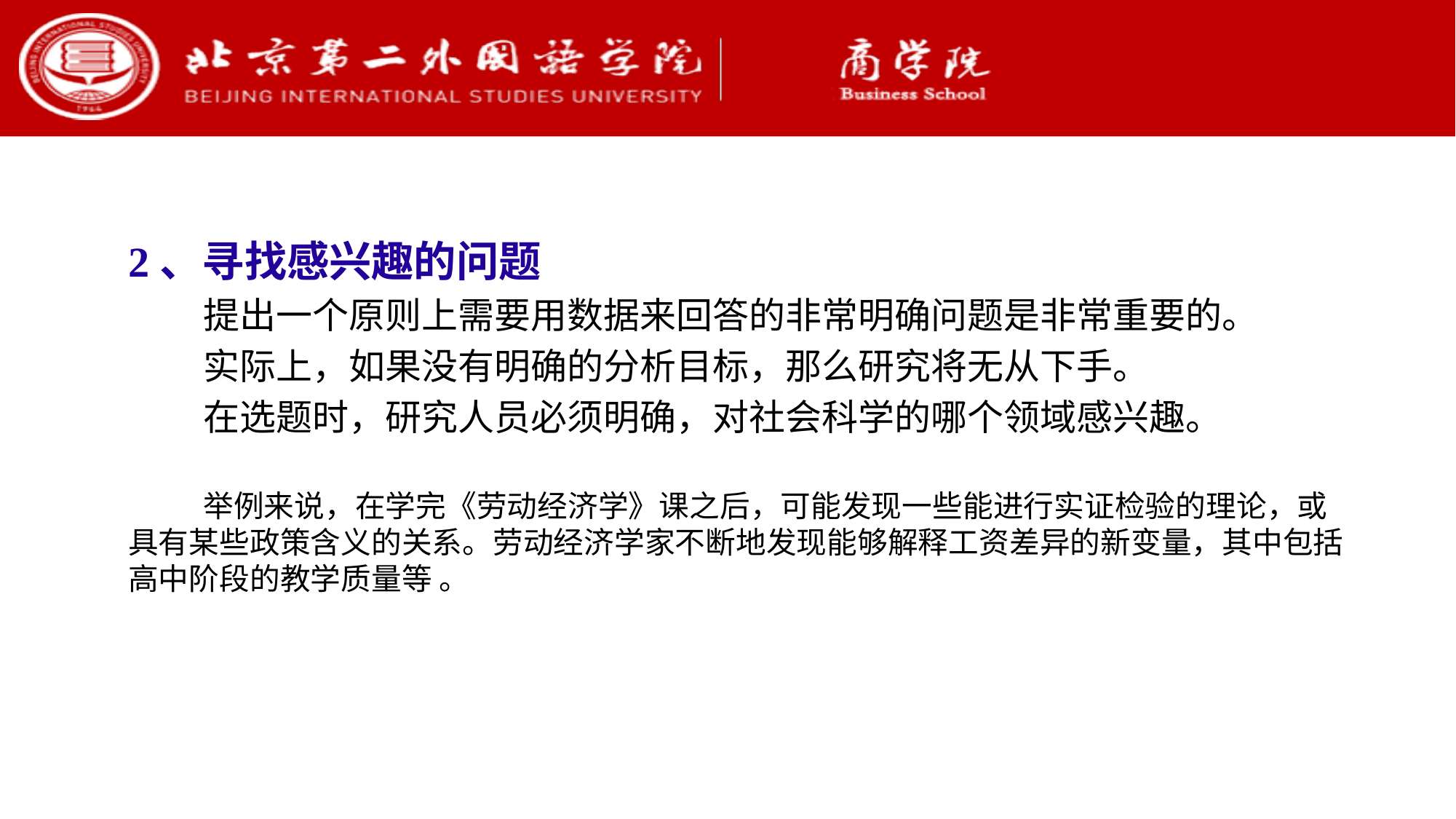

2、寻找感兴趣的问题
提出一个原则上需要用数据来回答的非常明确问题是非常重要的。
实际上，如果没有明确的分析目标，那么研究将无从下手。
在选题时，研究人员必须明确，对社会科学的哪个领域感兴趣。

举例来说，在学完《劳动经济学》课之后，可能发现一些能进行实证检验的理论，或具有某些政策含义的关系。劳动经济学家不断地发现能够解释工资差异的新变量，其中包括高中阶段的教学质量等 。